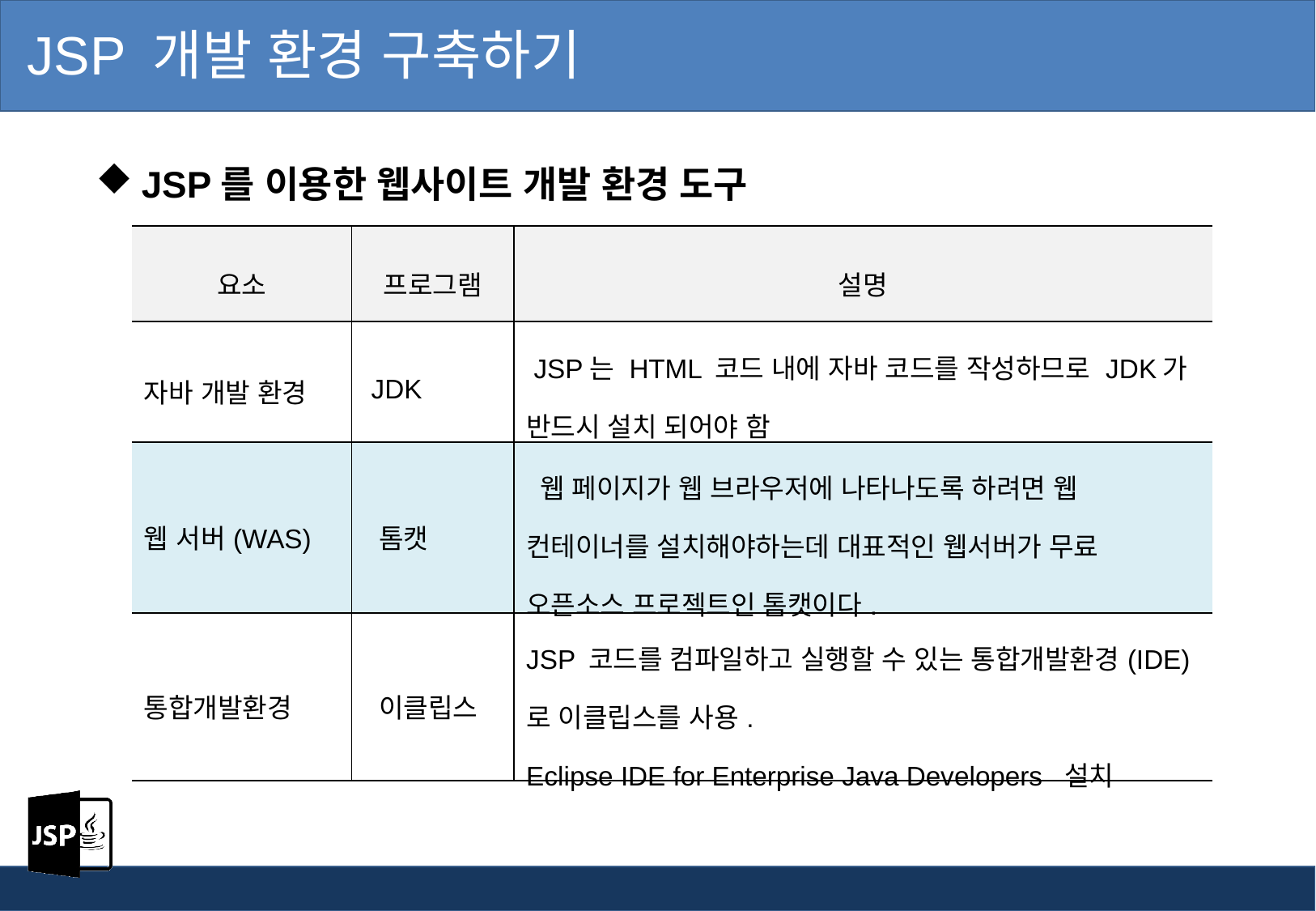

JSP 개발 환경 구축하기
JSP를 이용한 웹사이트 개발 환경 도구
| 요소 | 프로그램 | 설명 |
| --- | --- | --- |
| 자바 개발 환경 | JDK | JSP는 HTML 코드 내에 자바 코드를 작성하므로 JDK가 반드시 설치 되어야 함 |
| 웹 서버(WAS) | 톰캣 | 웹 페이지가 웹 브라우저에 나타나도록 하려면 웹 컨테이너를 설치해야하는데 대표적인 웹서버가 무료 오픈소스 프로젝트인 톰캣이다. |
| 통합개발환경 | 이클립스 | JSP 코드를 컴파일하고 실행할 수 있는 통합개발환경(IDE)로 이클립스를 사용. Eclipse IDE for Enterprise Java Developers 설치 |